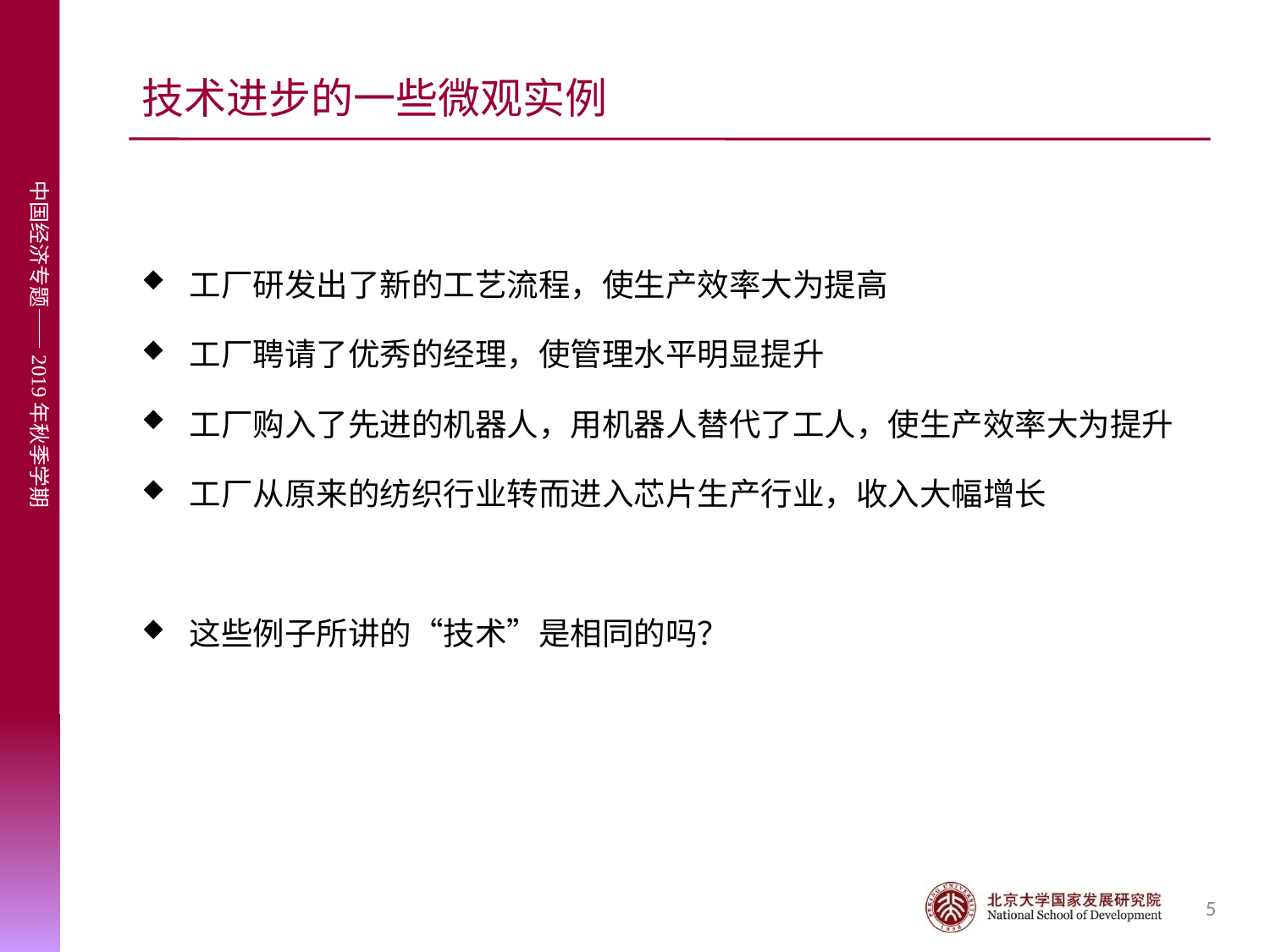

# 技术进步的一些微观实例

工厂研发出了新的工艺流程，使生产效率大为提高
工厂聘请了优秀的经理，使管理水平明显提升
工厂购入了先进的机器人，用机器人替代了工人，使生产效率大为提升
工厂从原来的纺织行业转而进入芯片生产行业，收入大幅增长

这些例子所讲的“技术”是相同的吗？
5